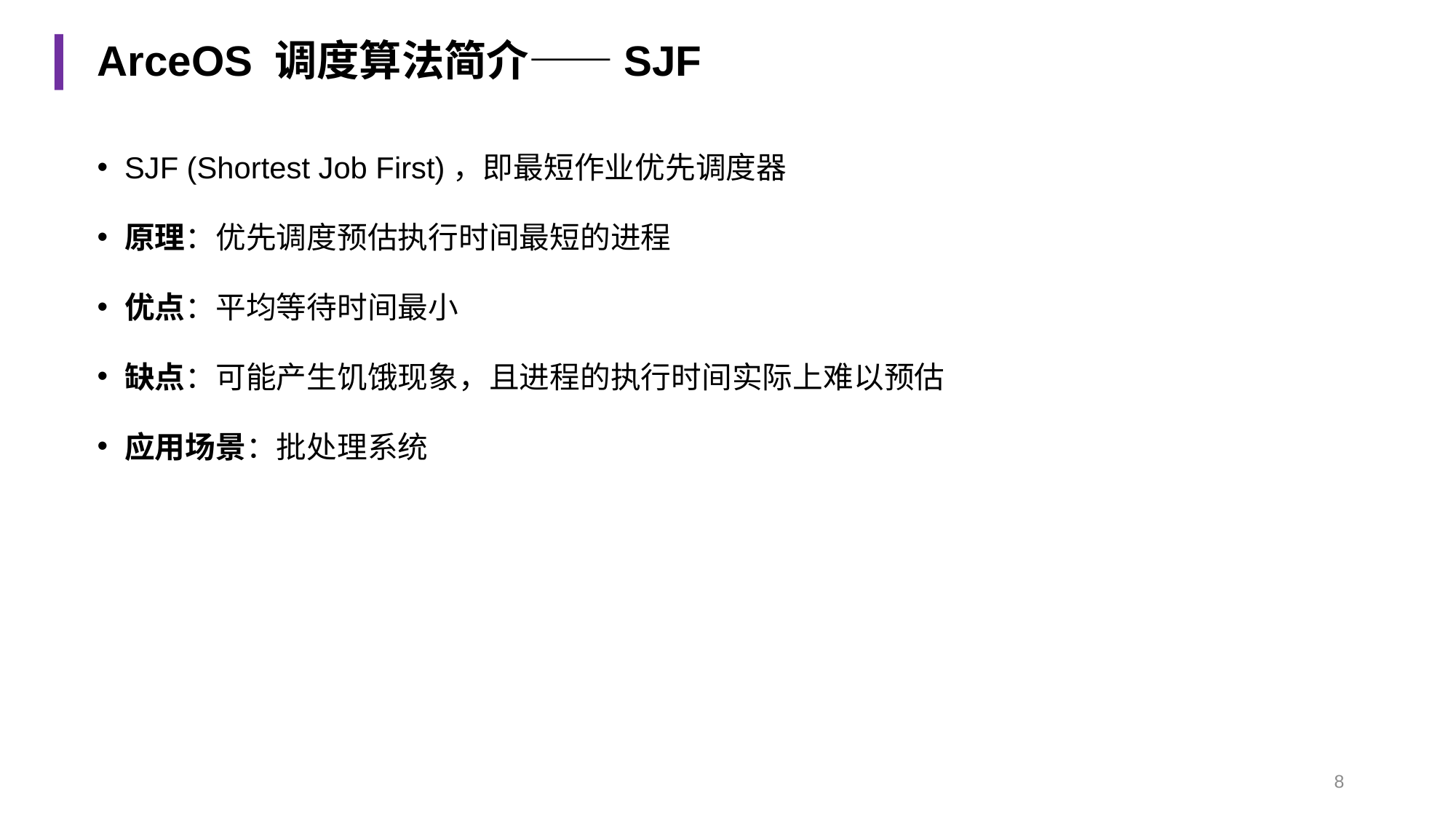

# ArceOS 调度算法简介——SJF

SJF (Shortest Job First)，即最短作业优先调度器
原理：优先调度预估执行时间最短的进程
优点：平均等待时间最小
缺点：可能产生饥饿现象，且进程的执行时间实际上难以预估
应用场景：批处理系统
8